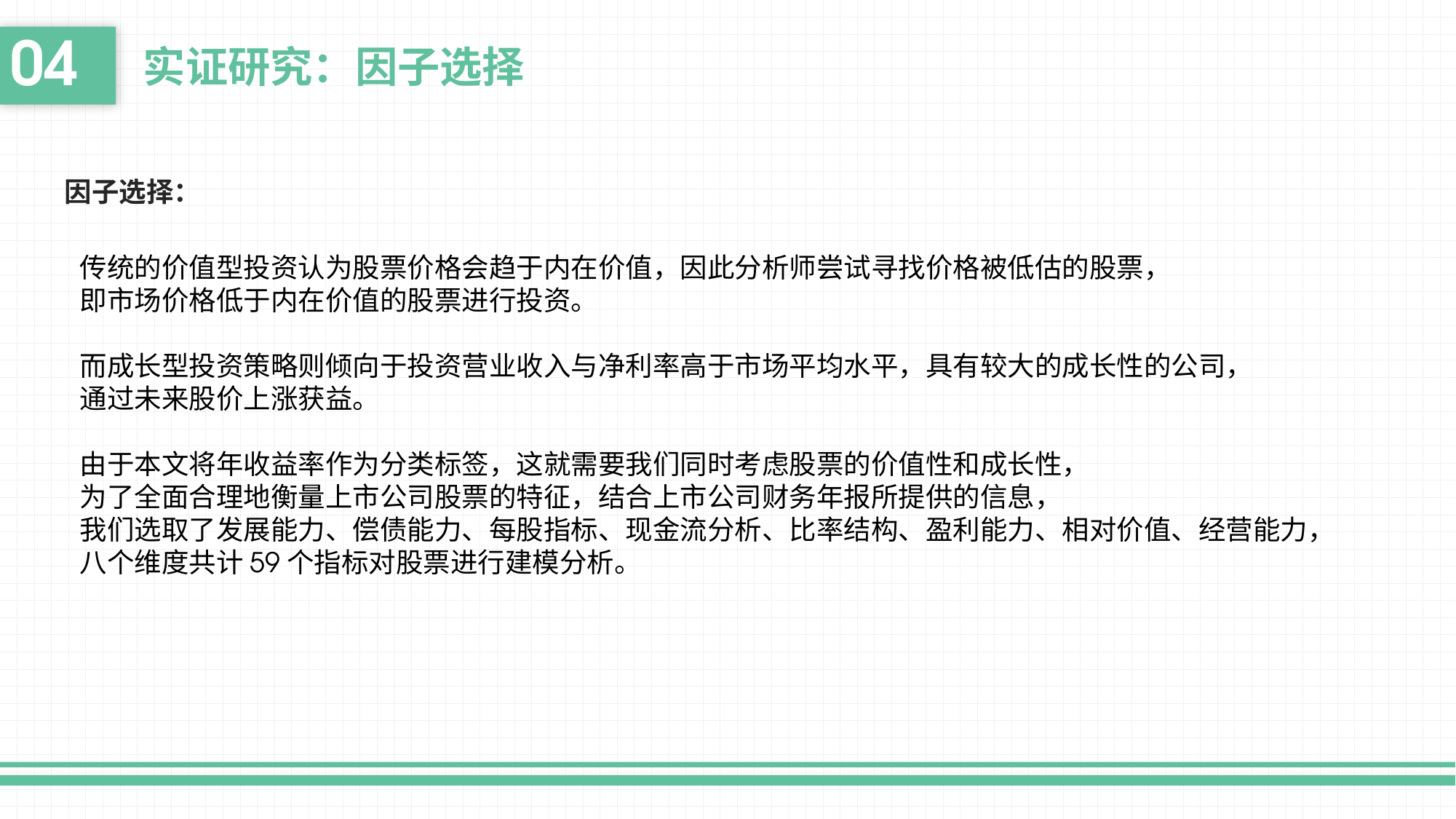

04
实证研究：因子选择
因子选择：
传统的价值型投资认为股票价格会趋于内在价值，因此分析师尝试寻找价格被低估的股票，
即市场价格低于内在价值的股票进行投资。

而成长型投资策略则倾向于投资营业收入与净利率高于市场平均水平，具有较大的成长性的公司，
通过未来股价上涨获益。

由于本文将年收益率作为分类标签，这就需要我们同时考虑股票的价值性和成长性，
为了全面合理地衡量上市公司股票的特征，结合上市公司财务年报所提供的信息，
我们选取了发展能力、偿债能力、每股指标、现金流分析、比率结构、盈利能力、相对价值、经营能力，
八个维度共计59个指标对股票进行建模分析。